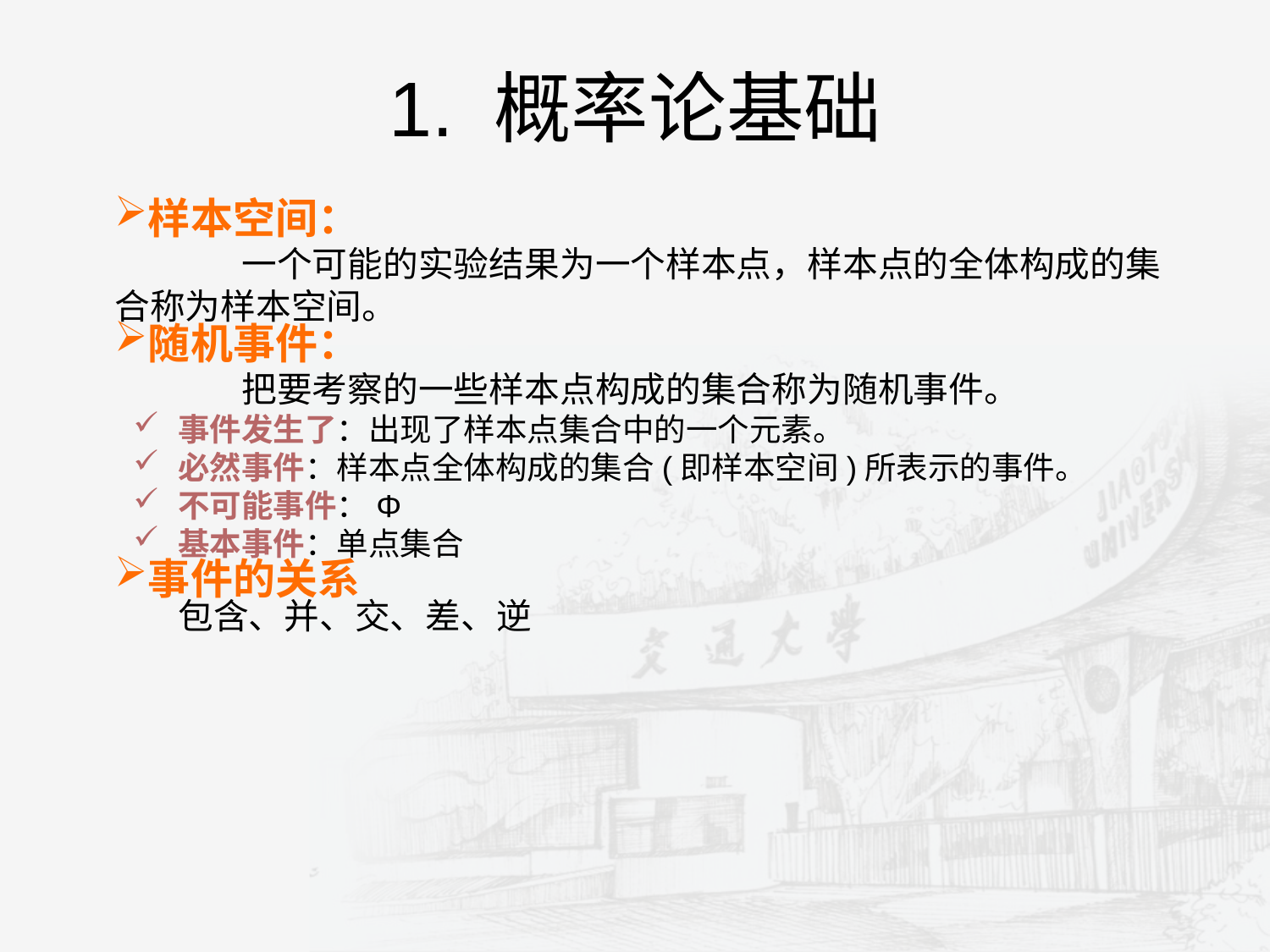

1. 概率论基础
样本空间：
	一个可能的实验结果为一个样本点，样本点的全体构成的集合称为样本空间。
随机事件：
	把要考察的一些样本点构成的集合称为随机事件。
事件发生了：出现了样本点集合中的一个元素。
必然事件：样本点全体构成的集合(即样本空间)所表示的事件。
不可能事件：Φ
基本事件：单点集合
事件的关系
包含、并、交、差、逆

11